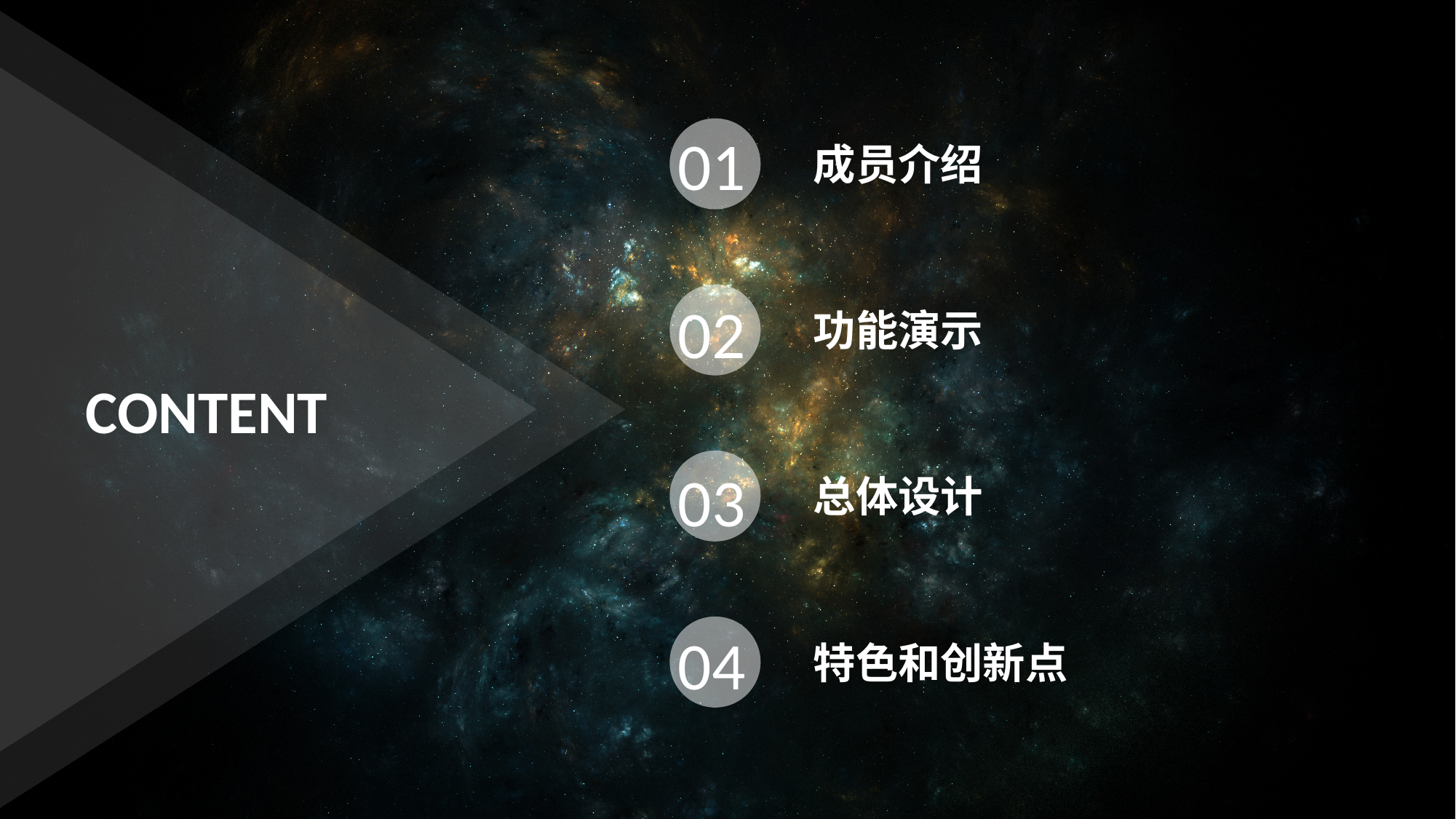

01

成员介绍

02
功能演示
CONTENT

03
总体设计

04
特色和创新点